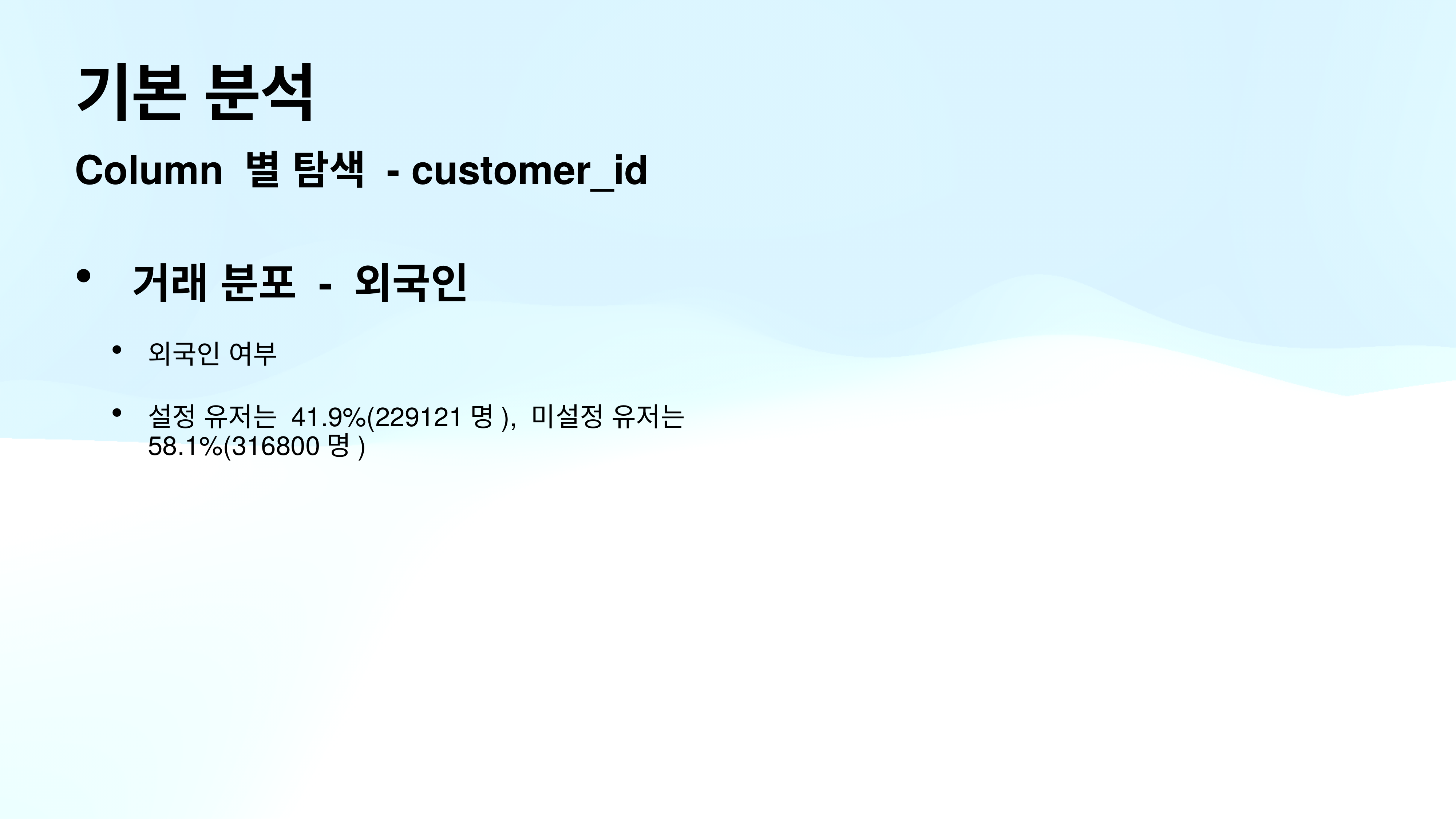

# 기본 분석
Column 별 탐색 - customer_id
거래 분포 - 외국인
외국인 여부
설정 유저는 41.9%(229121명), 미설정 유저는 58.1%(316800명)